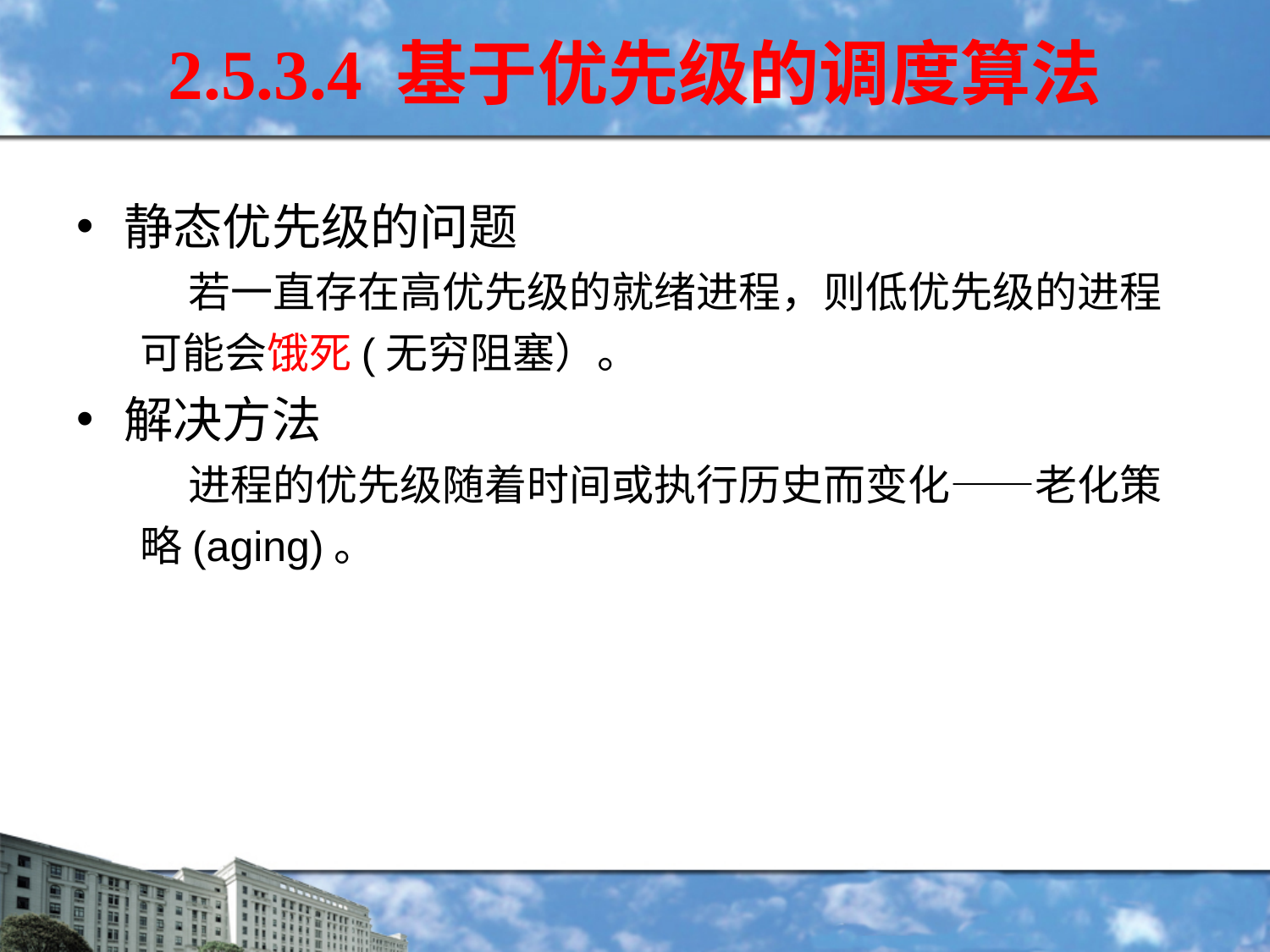

2.5.3.4 基于优先级的调度算法
静态优先级的问题
    若一直存在高优先级的就绪进程，则低优先级的进程可能会饿死(无穷阻塞）。
解决方法
    进程的优先级随着时间或执行历史而变化——老化策略(aging)。